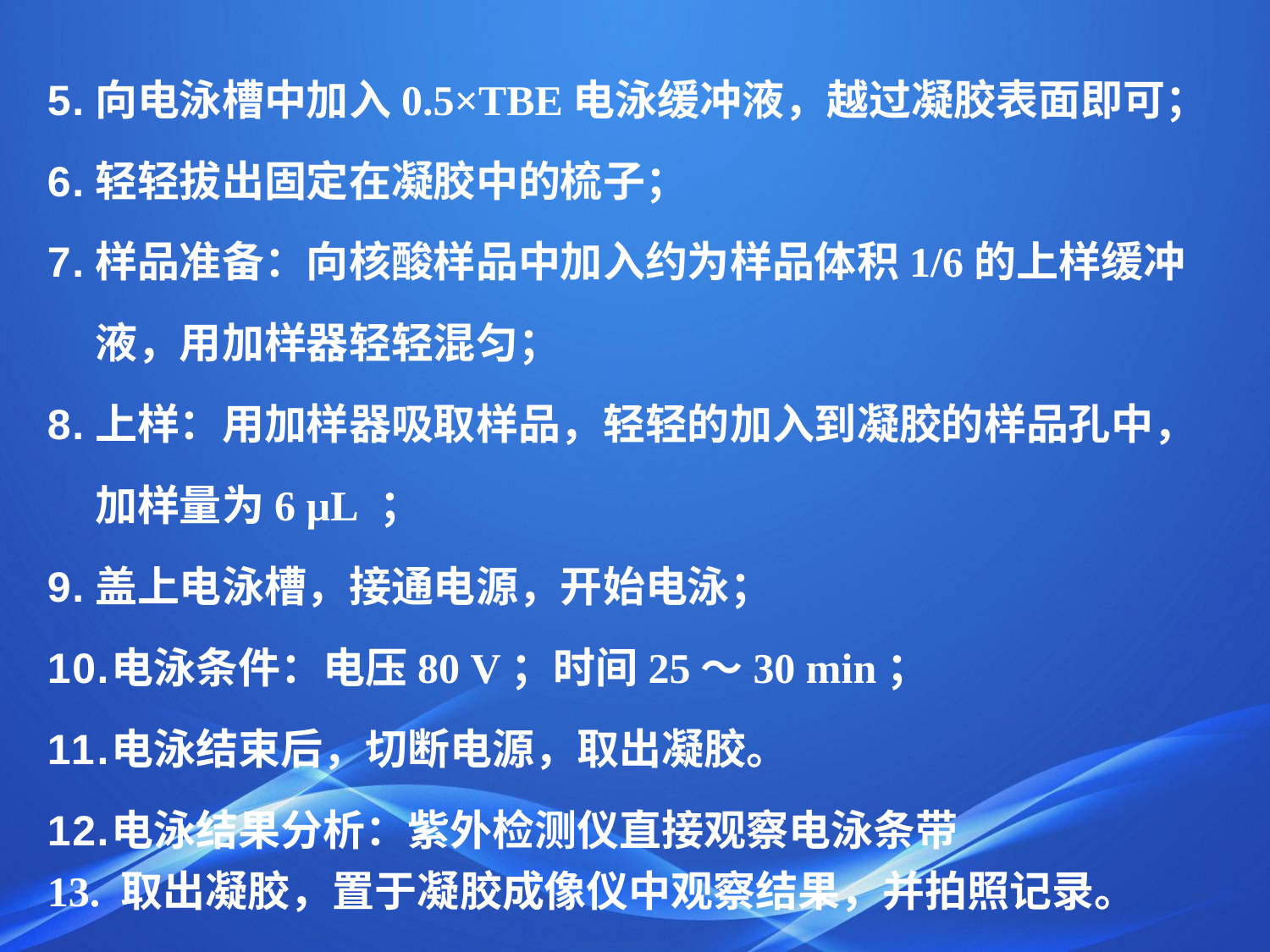

向电泳槽中加入0.5×TBE电泳缓冲液，越过凝胶表面即可；
轻轻拔出固定在凝胶中的梳子；
样品准备：向核酸样品中加入约为样品体积1/6的上样缓冲液，用加样器轻轻混匀；
上样：用加样器吸取样品，轻轻的加入到凝胶的样品孔中，加样量为6 µL ；
盖上电泳槽，接通电源，开始电泳；
电泳条件：电压80 V；时间25～30 min；
电泳结束后，切断电源，取出凝胶。
电泳结果分析：紫外检测仪直接观察电泳条带
13. 取出凝胶，置于凝胶成像仪中观察结果，并拍照记录。